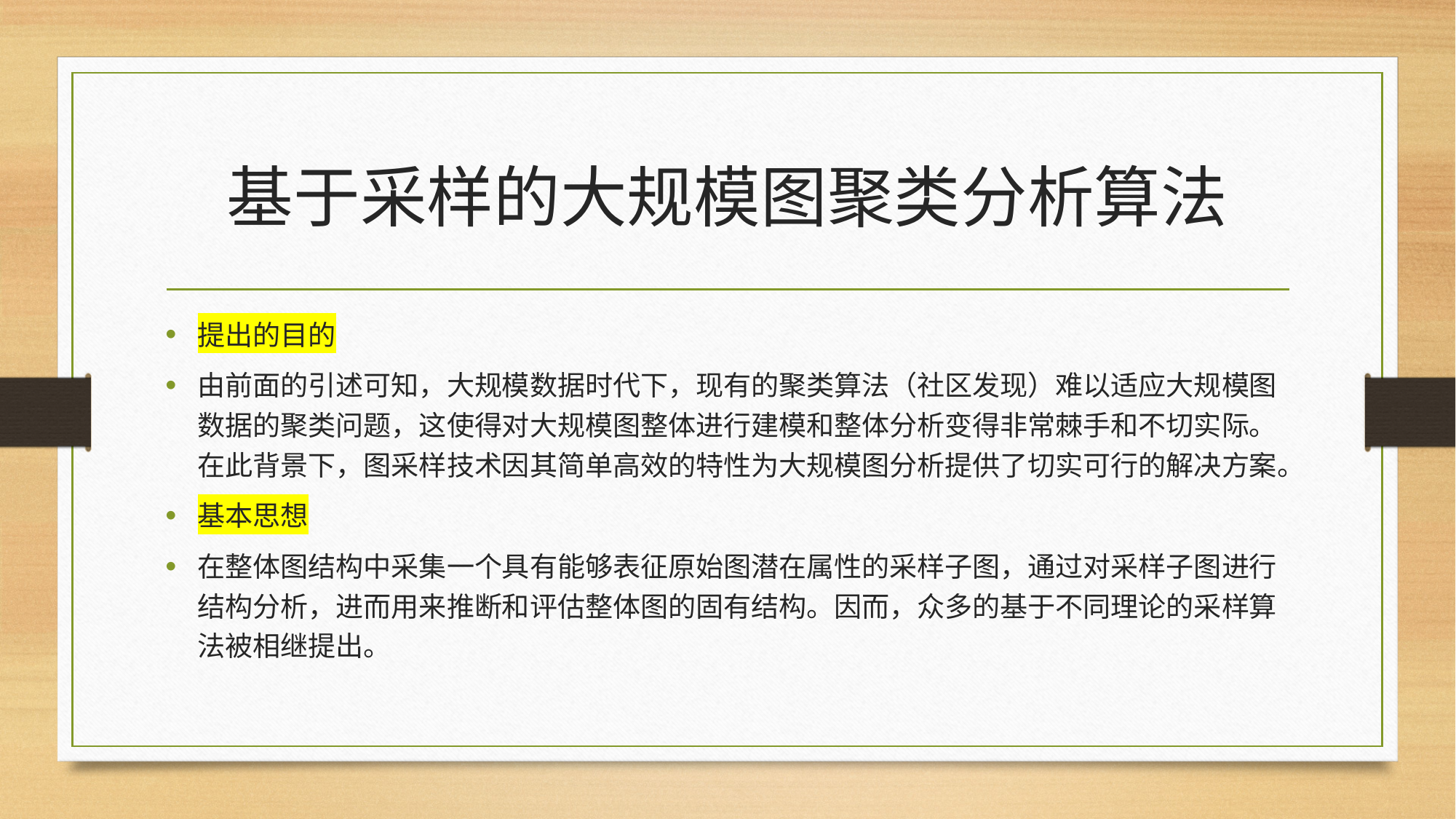

# 基于采样的大规模图聚类分析算法
提出的目的
由前面的引述可知，大规模数据时代下，现有的聚类算法（社区发现）难以适应大规模图数据的聚类问题，这使得对大规模图整体进行建模和整体分析变得非常棘手和不切实际。在此背景下，图采样技术因其简单高效的特性为大规模图分析提供了切实可行的解决方案。
基本思想
在整体图结构中采集一个具有能够表征原始图潜在属性的采样子图，通过对采样子图进行结构分析，进而用来推断和评估整体图的固有结构。因而，众多的基于不同理论的采样算法被相继提出。